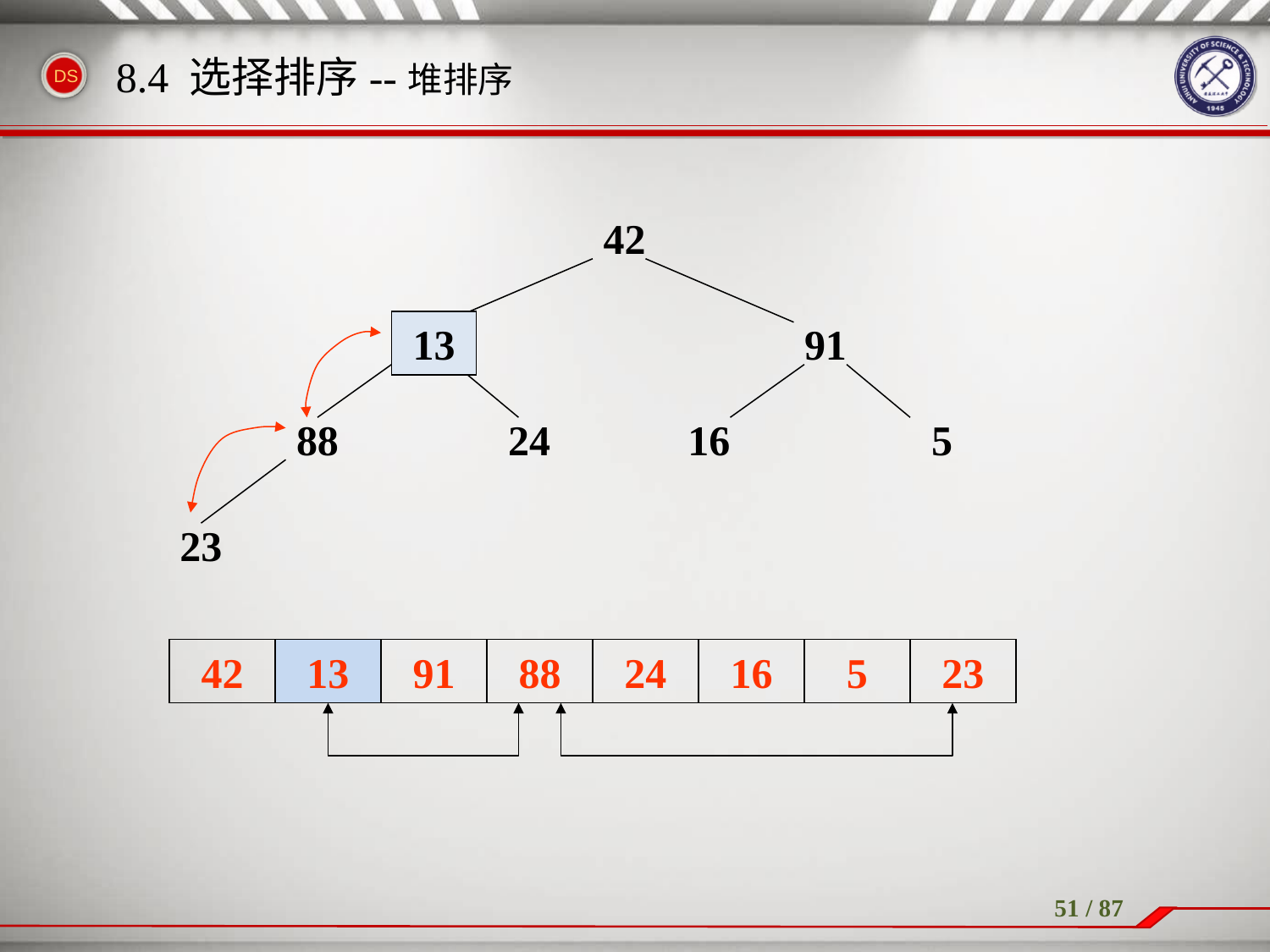

8.4 选择排序--堆排序
42

13
91

88
24
16
5

23
42
13
91
88
24
16
5
23